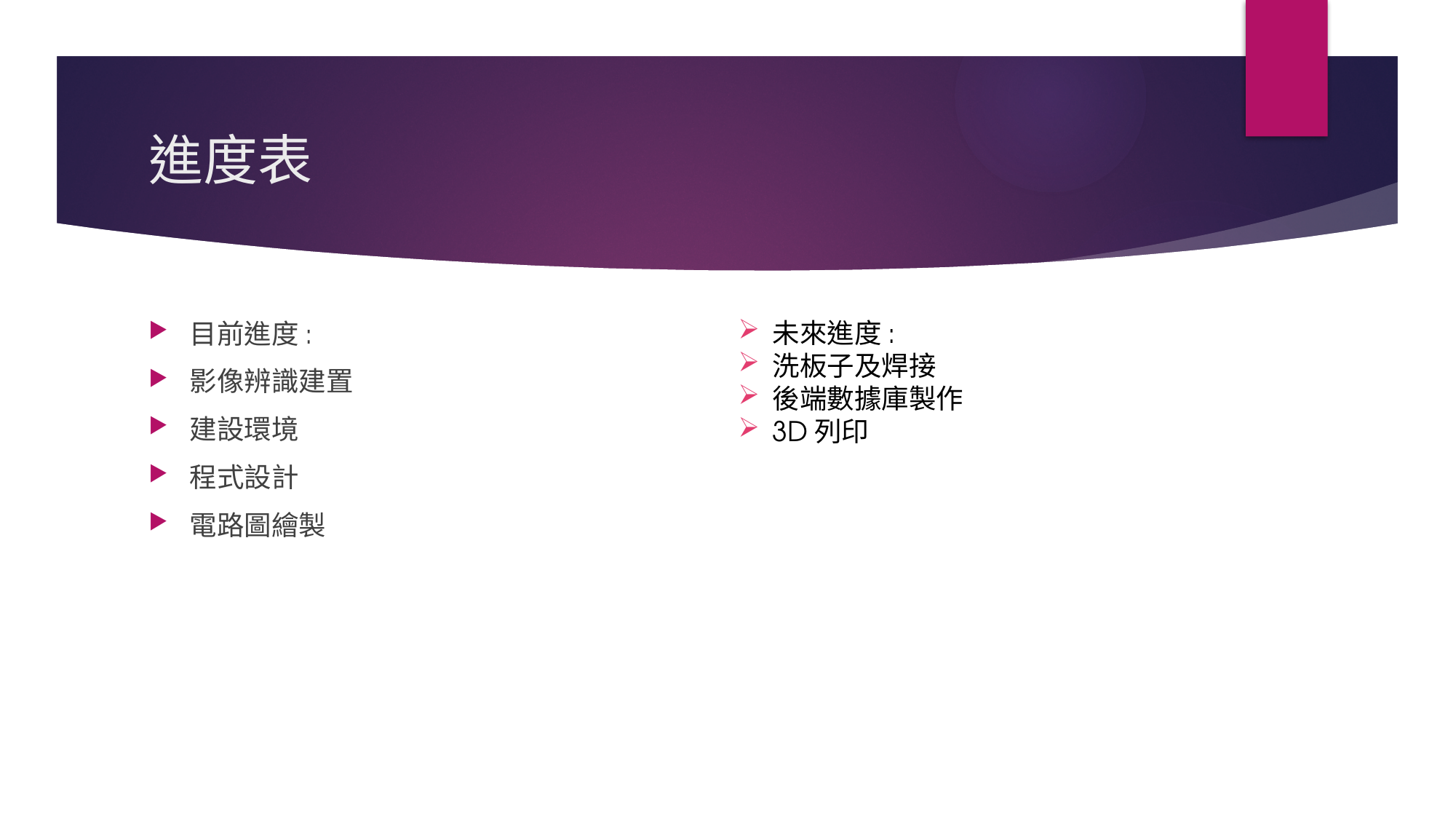

# 進度表
目前進度:
影像辨識建置
建設環境
程式設計
電路圖繪製
未來進度:
洗板子及焊接
後端數據庫製作
3D列印